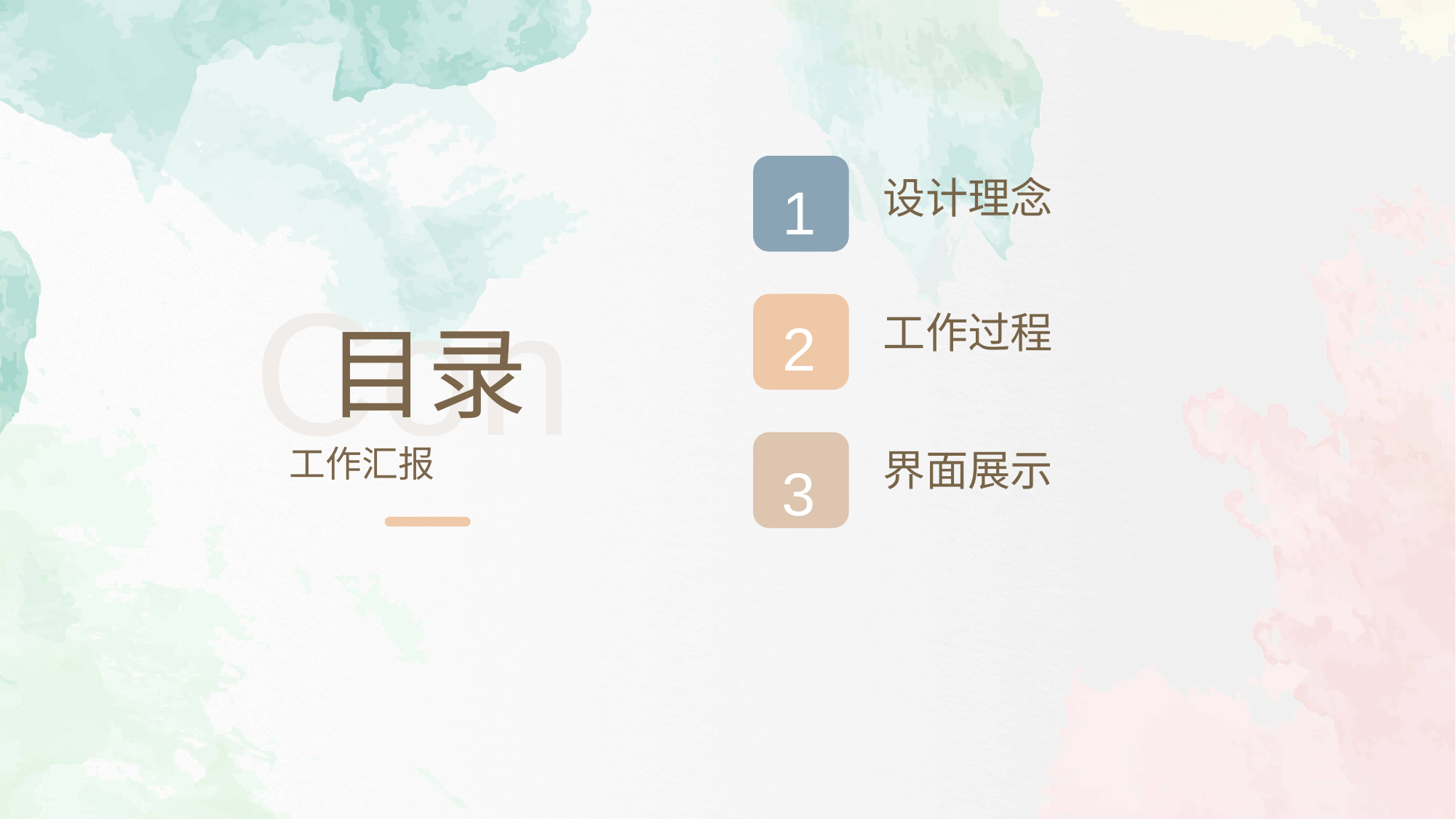

1

2

3
设计理念
Con
工作过程
目录
工作汇报
界面展示